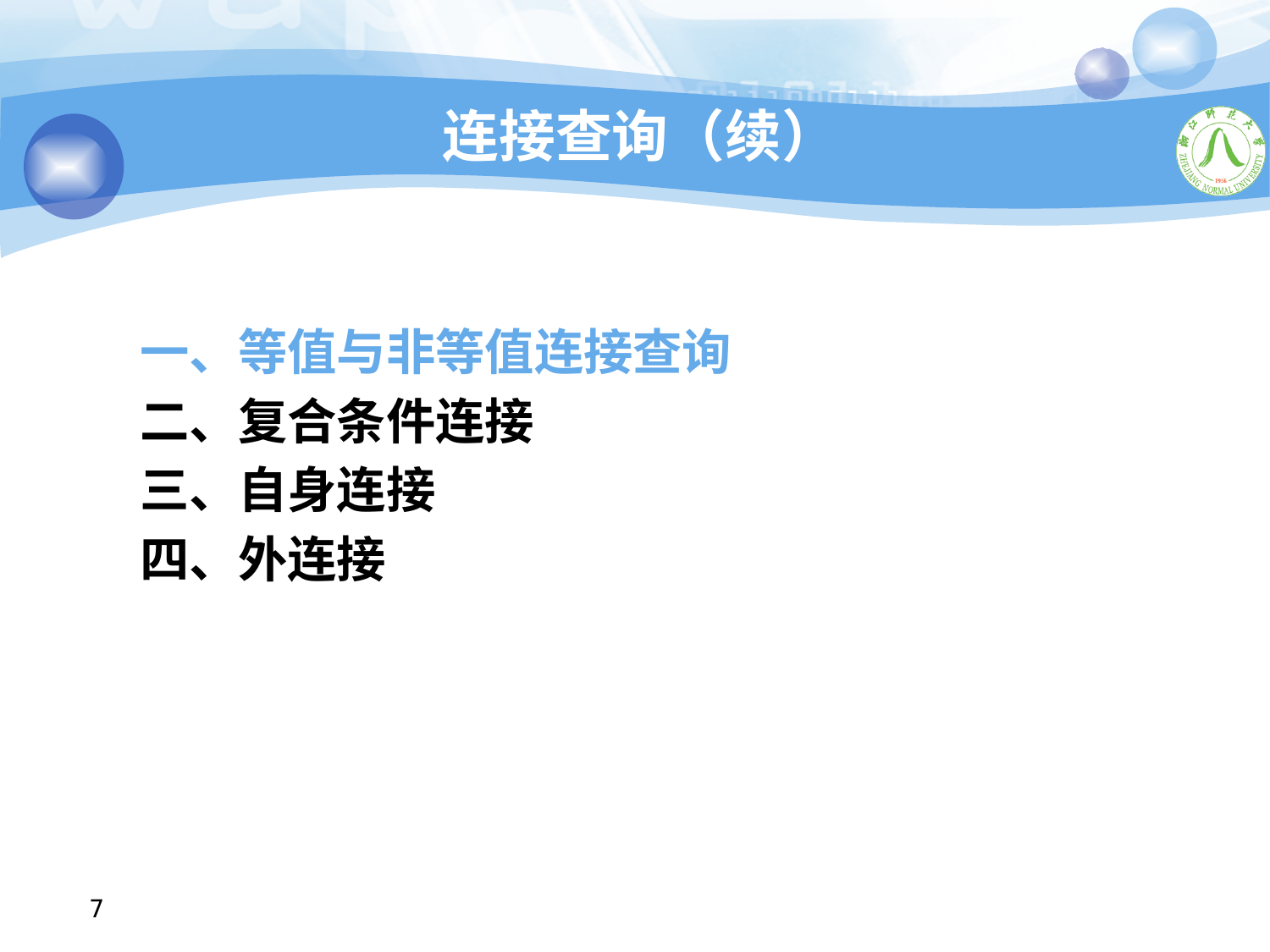

# 连接查询（续）

一、等值与非等值连接查询
二、复合条件连接
三、自身连接
四、外连接

7